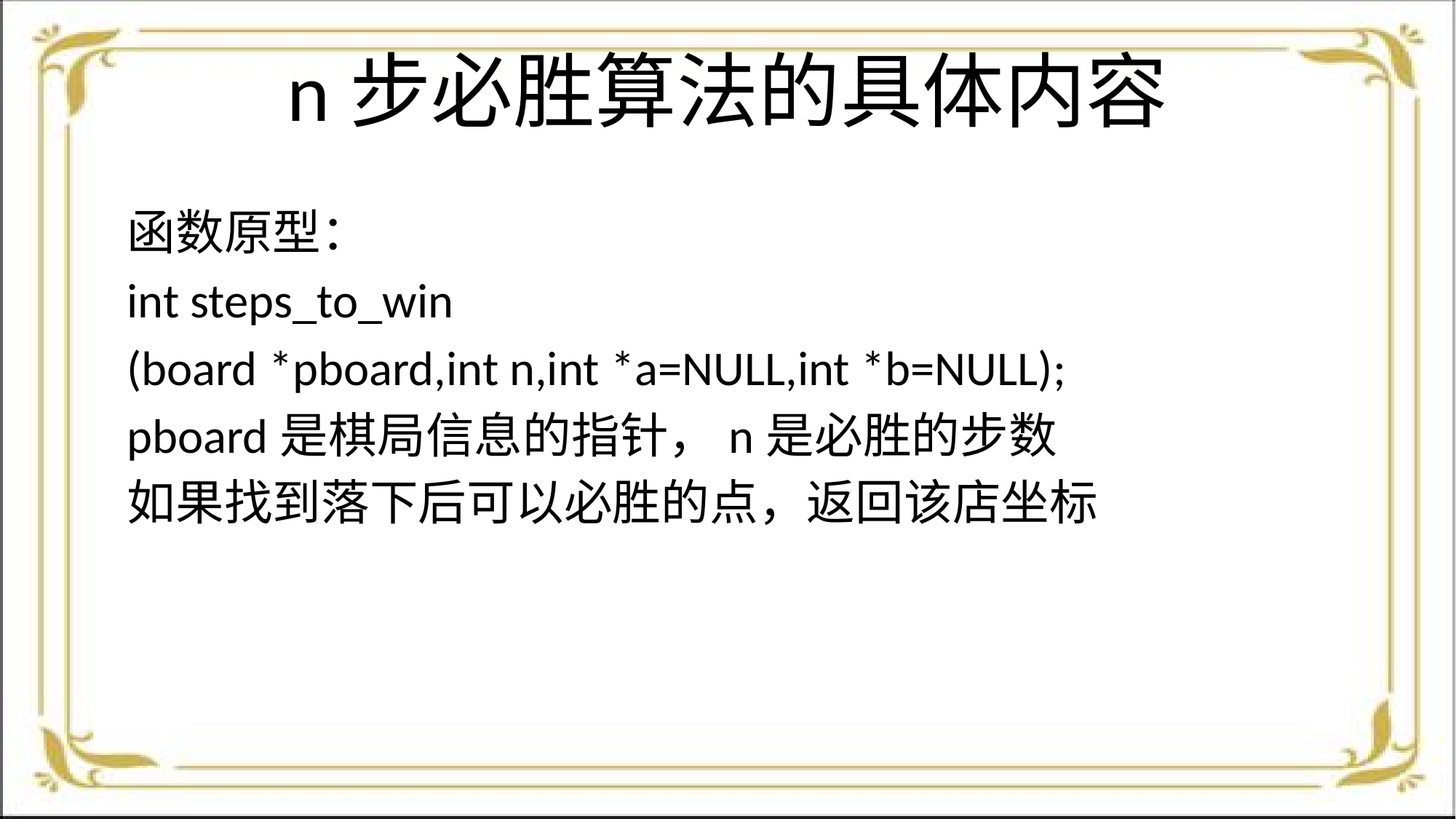

# n步必胜算法的具体内容
函数原型：
int steps_to_win
(board *pboard,int n,int *a=NULL,int *b=NULL);
pboard是棋局信息的指针，n是必胜的步数
如果找到落下后可以必胜的点，返回该店坐标